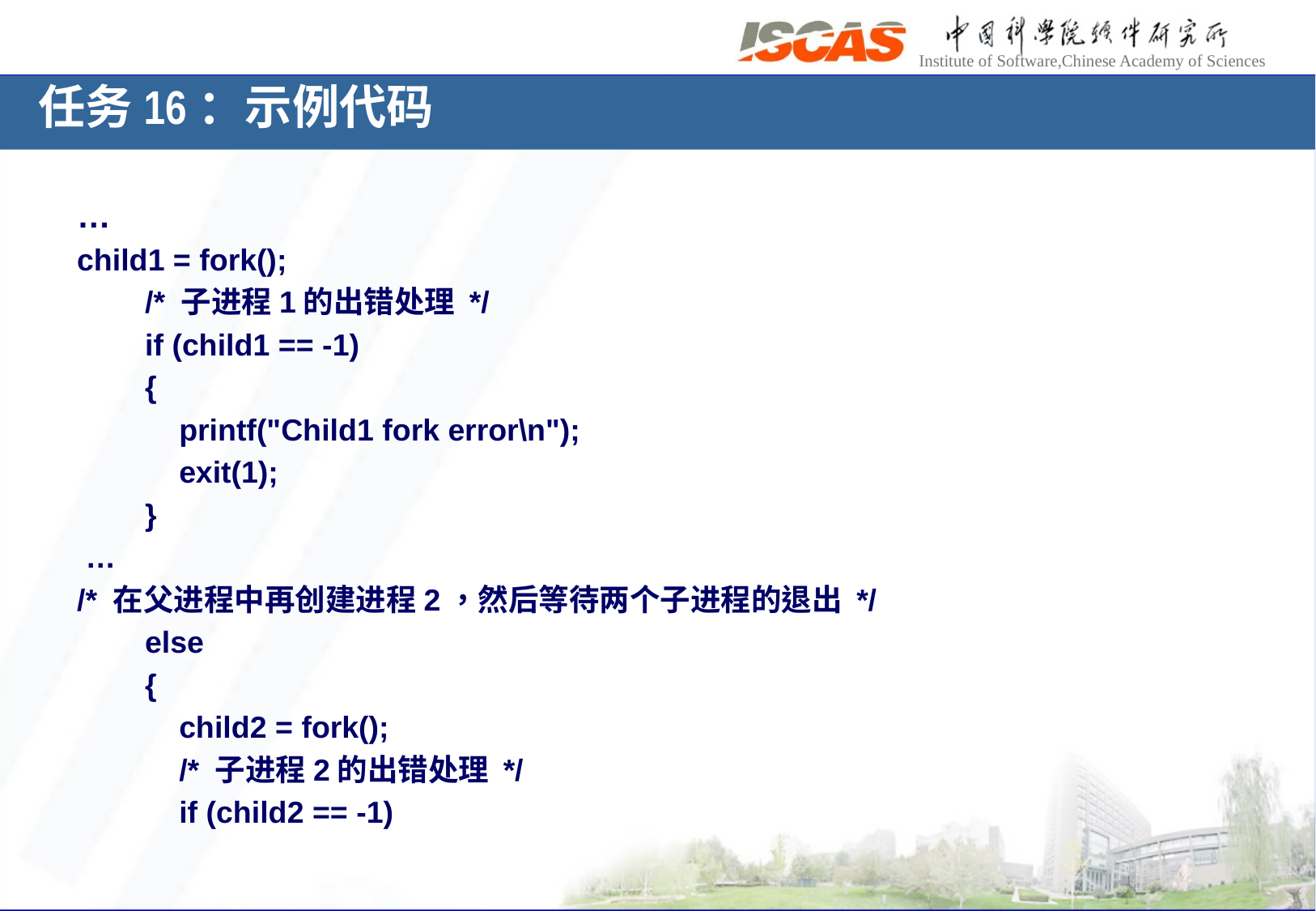

# 任务16：示例代码
…
child1 = fork();
        /* 子进程1的出错处理 */
        if (child1 == -1)
        {
            printf("Child1 fork error\n");
            exit(1);
        }
 …
/* 在父进程中再创建进程2，然后等待两个子进程的退出 */
        else
        {
            child2 = fork();
            /* 子进程2的出错处理 */
            if (child2 == -1)